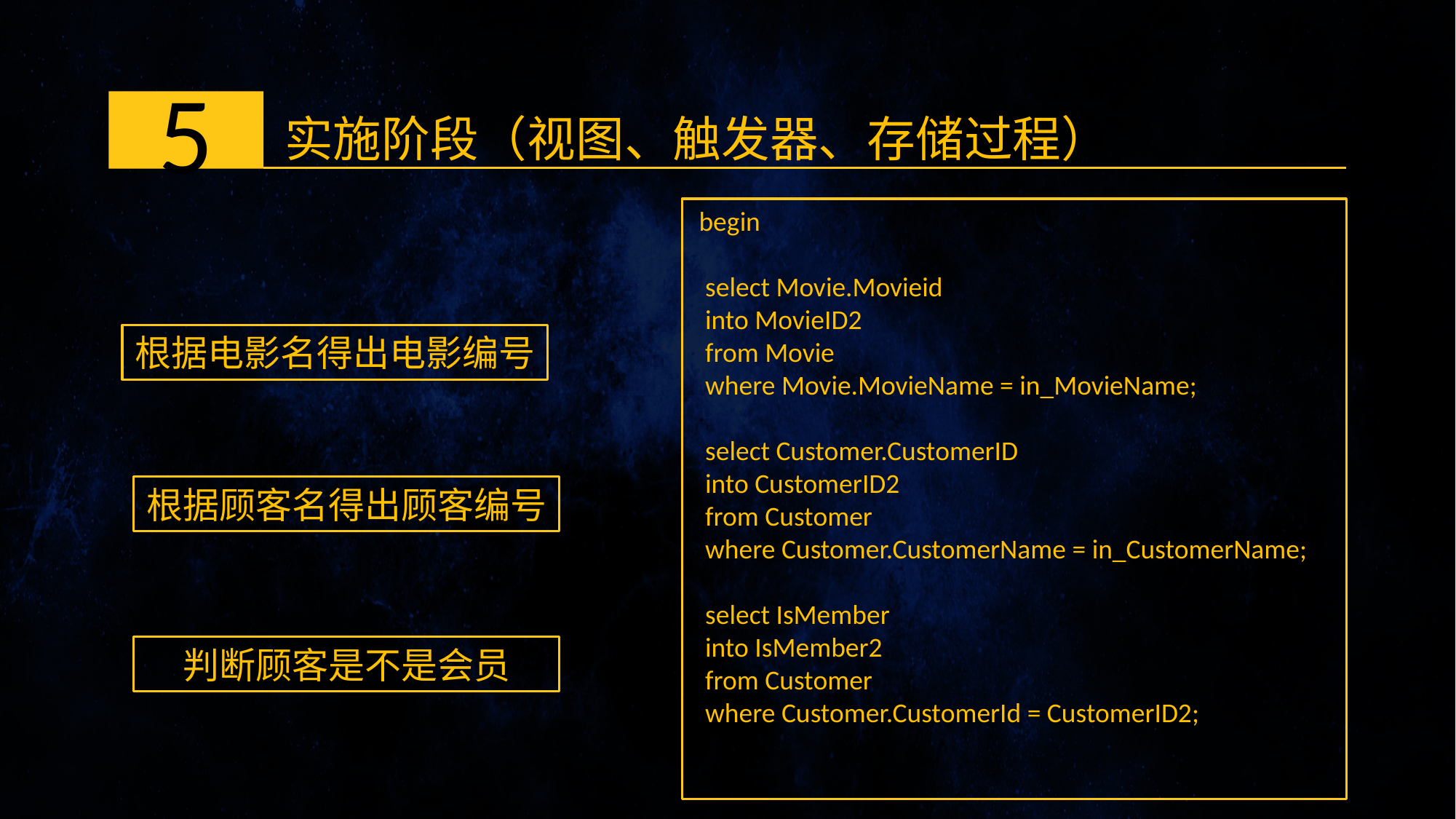

5
实施阶段（视图、触发器、存储过程）
 begin

  select Movie.Movieid
  into MovieID2
  from Movie
  where Movie.MovieName = in_MovieName;

  select Customer.CustomerID
  into CustomerID2
  from Customer
  where Customer.CustomerName = in_CustomerName;

  select IsMember
  into IsMember2
  from Customer
  where Customer.CustomerId = CustomerID2;

根据电影名得出电影编号
根据顾客名得出顾客编号
判断顾客是不是会员